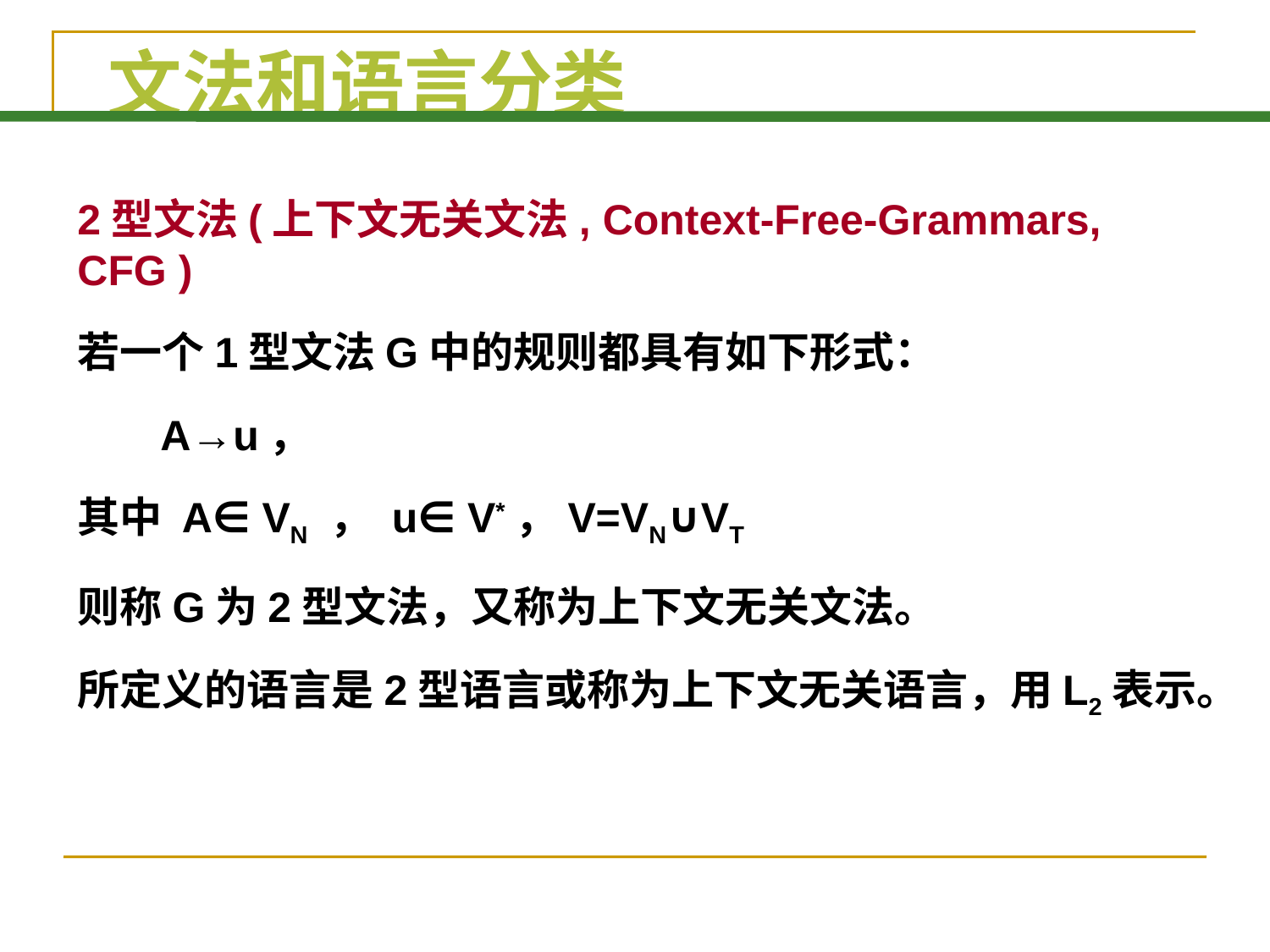

# 文法和语言分类

2型文法(上下文无关文法, Context-Free-Grammars, CFG )
若一个1型文法G中的规则都具有如下形式：
       A→u，
其中 A∈ VN ， u∈ V*，V=VN∪VT
则称G为2型文法，又称为上下文无关文法。
所定义的语言是2型语言或称为上下文无关语言，用L2表示。
60